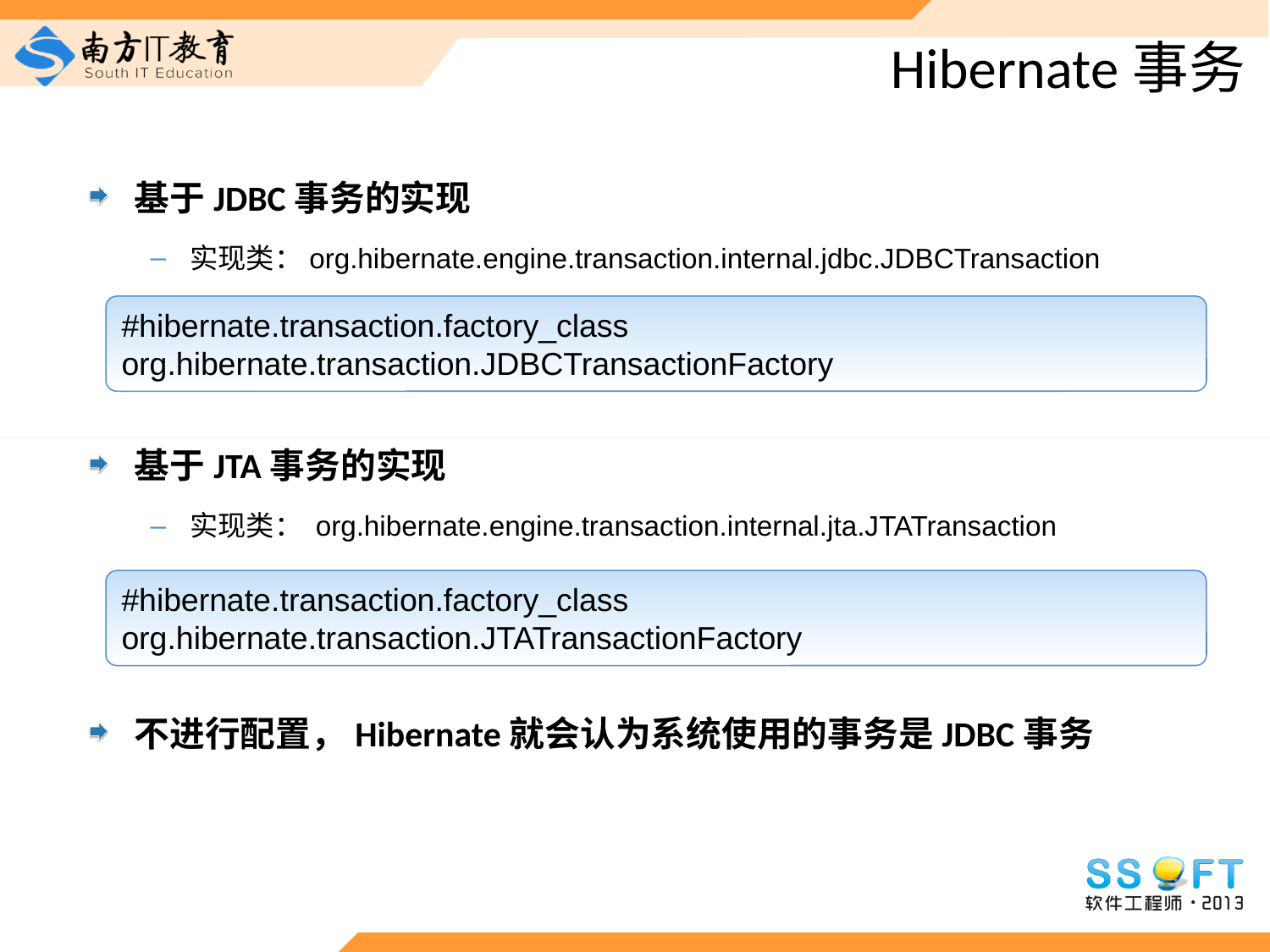

# Hibernate事务
基于JDBC事务的实现
实现类：org.hibernate.engine.transaction.internal.jdbc.JDBCTransaction

基于JTA事务的实现
实现类： org.hibernate.engine.transaction.internal.jta.JTATransaction

不进行配置，Hibernate就会认为系统使用的事务是JDBC事务

#hibernate.transaction.factory_class org.hibernate.transaction.JDBCTransactionFactory

#hibernate.transaction.factory_class org.hibernate.transaction.JTATransactionFactory